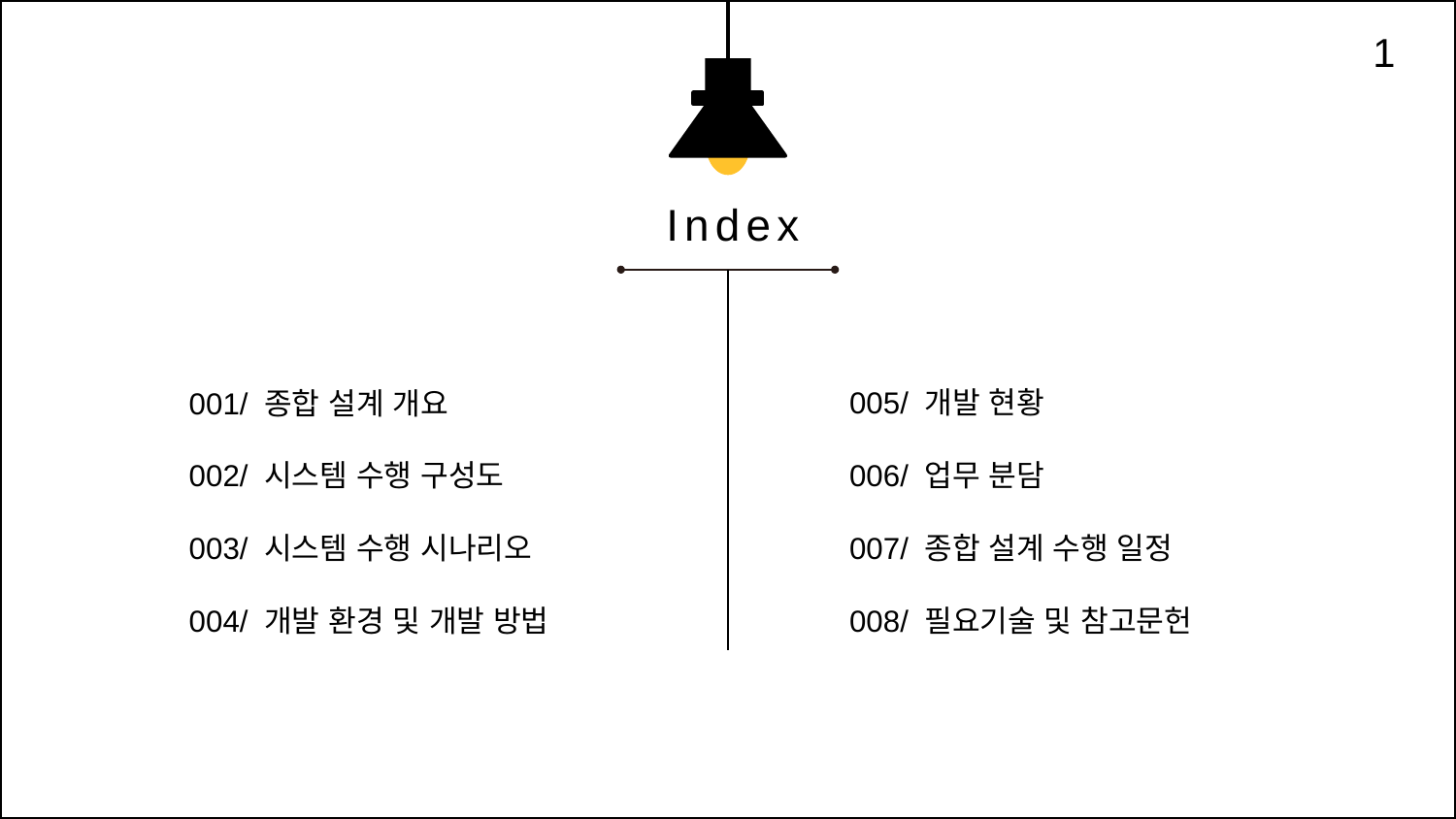

1
Index
001/ 종합 설계 개요
002/ 시스템 수행 구성도
003/ 시스템 수행 시나리오
004/ 개발 환경 및 개발 방법

005/ 개발 현황
006/ 업무 분담
007/ 종합 설계 수행 일정
008/ 필요기술 및 참고문헌